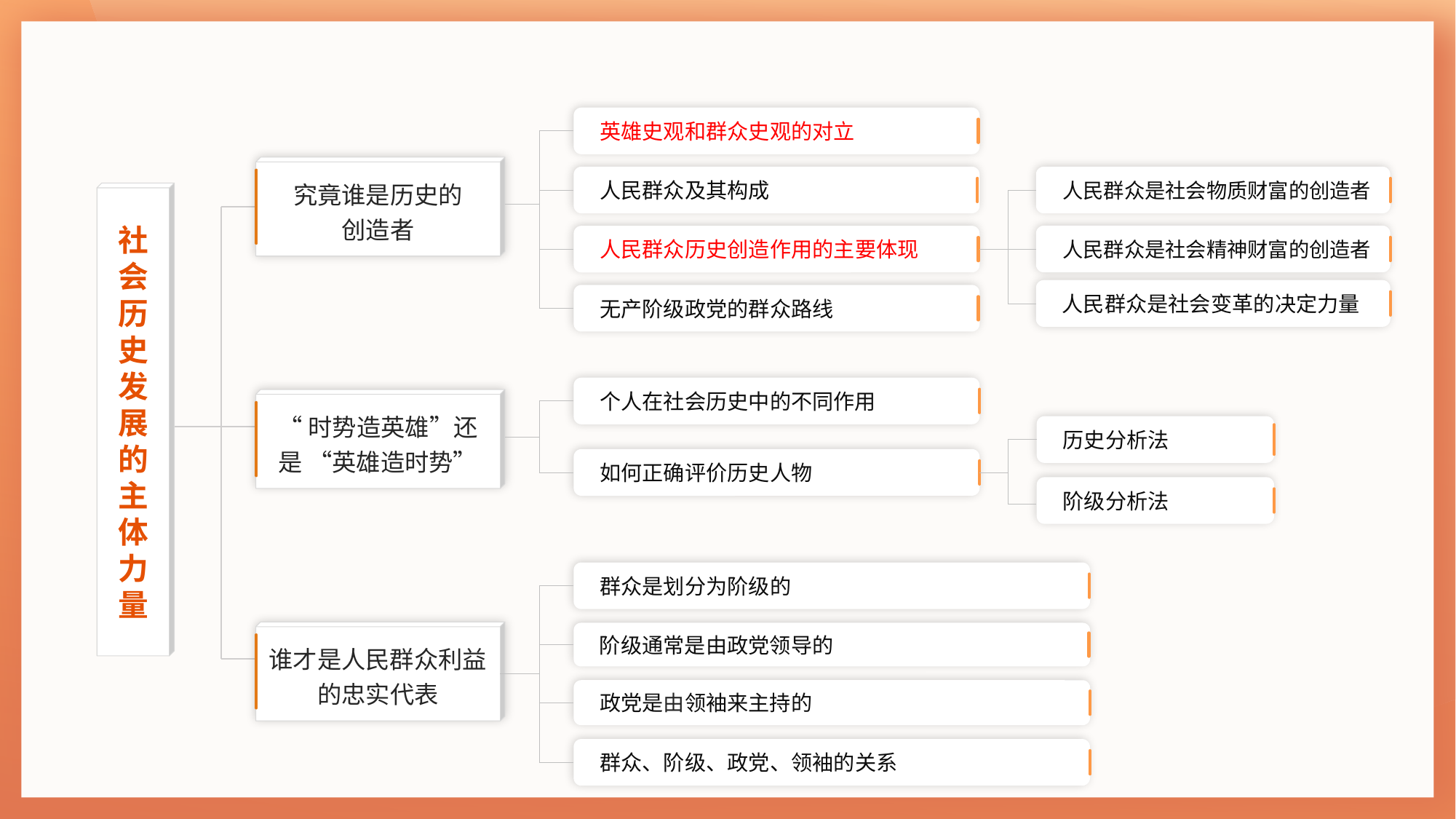

英雄史观和群众史观的对立
究竟谁是历史的
创造者
人民群众及其构成
人民群众是社会物质财富的创造者
社会历史发展的主体力量
人民群众是社会精神财富的创造者
人民群众历史创造作用的主要体现
人民群众是社会变革的决定力量
无产阶级政党的群众路线
个人在社会历史中的不同作用
“时势造英雄”还是 “英雄造时势”
历史分析法
如何正确评价历史人物
阶级分析法
群众是划分为阶级的
谁才是人民群众利益的忠实代表
阶级通常是由政党领导的
政党是由领袖来主持的
群众、阶级、政党、领袖的关系